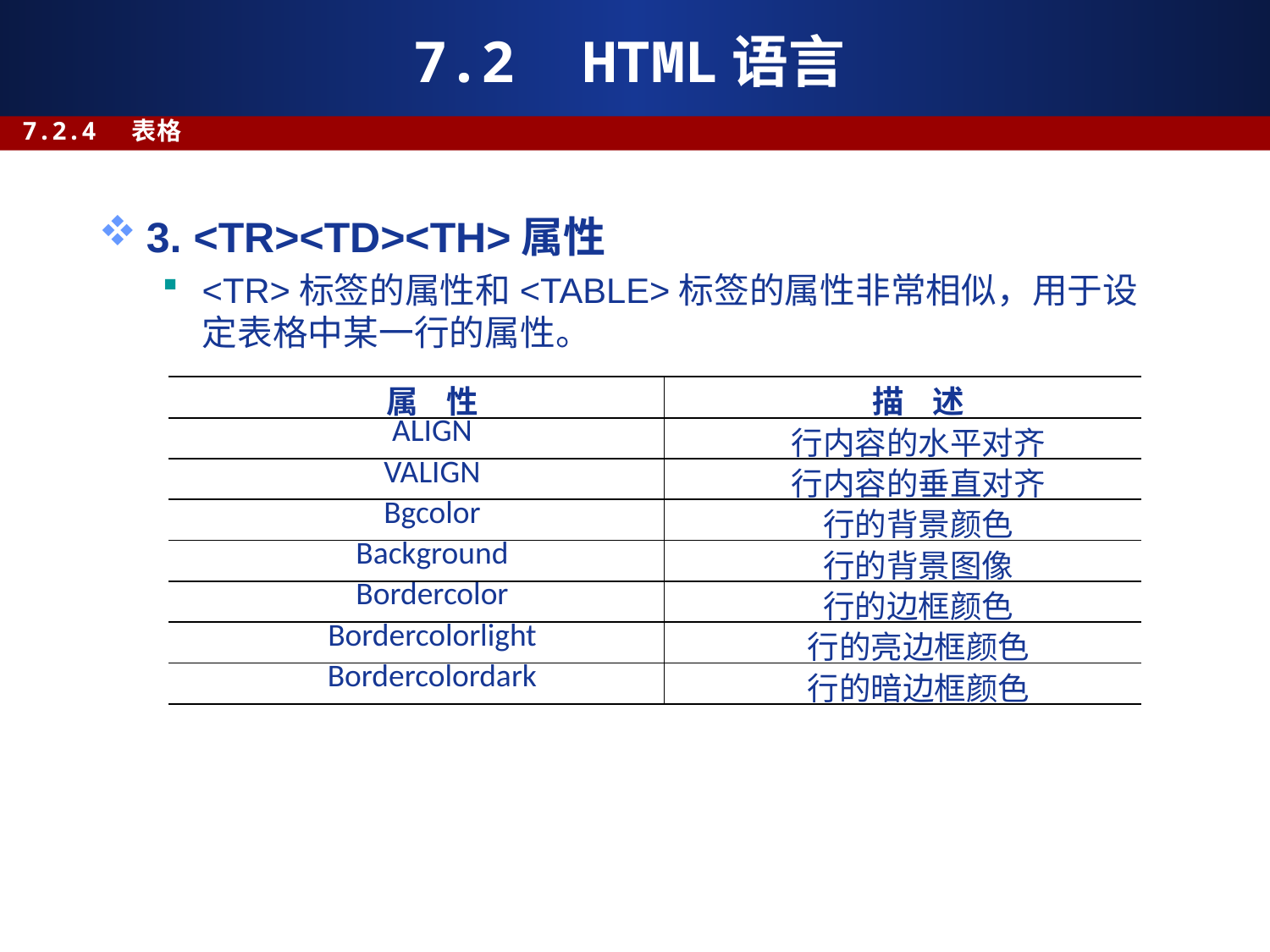

# 7.2  HTML语言
7.2.4  表格
3. <TR><TD><TH>属性
<TR>标签的属性和<TABLE>标签的属性非常相似，用于设定表格中某一行的属性。

| 属 性 | 描 述 |
| --- | --- |
| ALIGN | 行内容的水平对齐 |
| VALIGN | 行内容的垂直对齐 |
| Bgcolor | 行的背景颜色 |
| Background | 行的背景图像 |
| Bordercolor | 行的边框颜色 |
| Bordercolorlight | 行的亮边框颜色 |
| Bordercolordark | 行的暗边框颜色 |